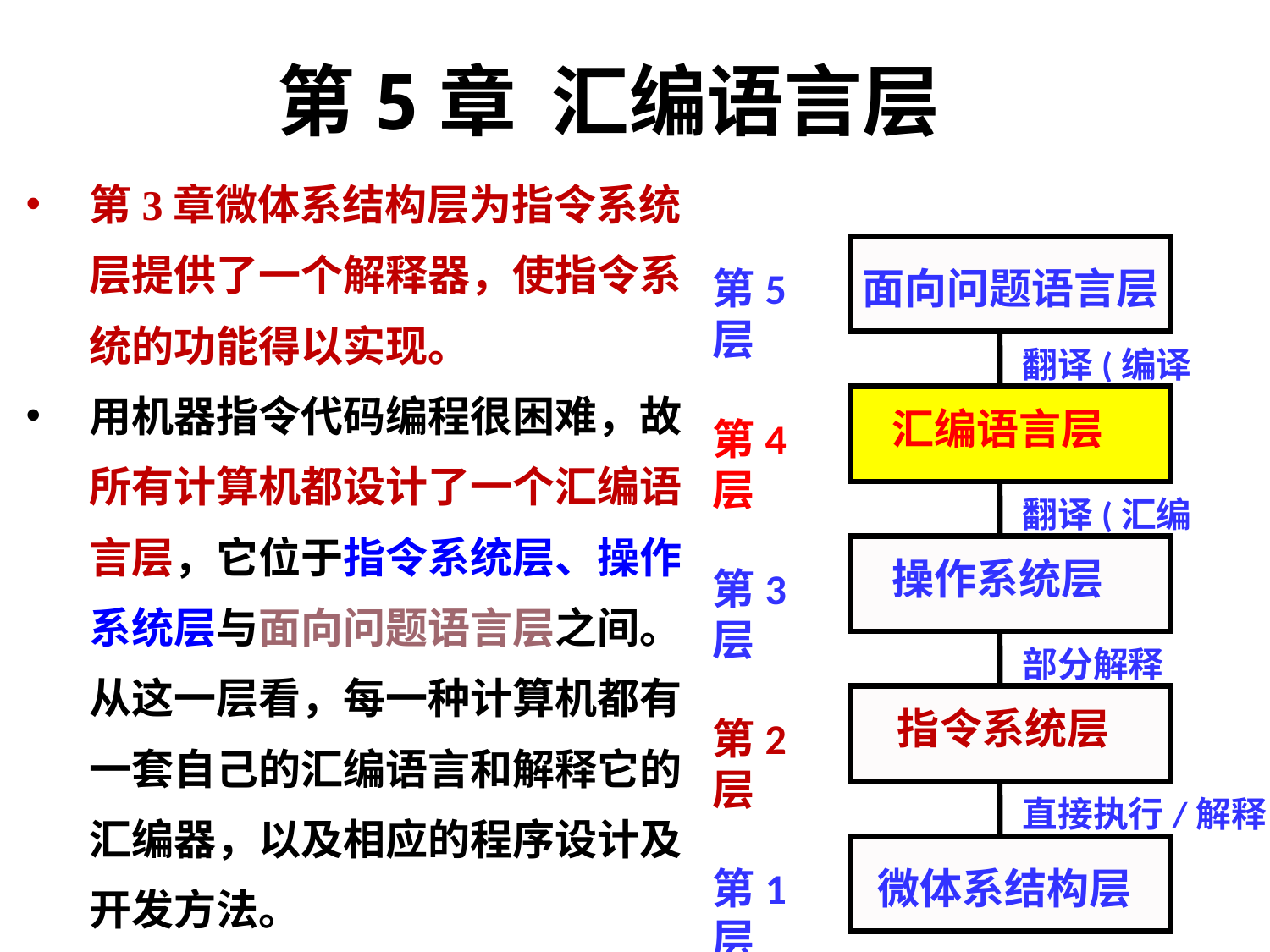

第5章  汇编语言层
第3章微体系结构层为指令系统层提供了一个解释器，使指令系统的功能得以实现。
用机器指令代码编程很困难，故所有计算机都设计了一个汇编语言层，它位于指令系统层、操作系统层与面向问题语言层之间。从这一层看，每一种计算机都有一套自己的汇编语言和解释它的汇编器，以及相应的程序设计及开发方法。

第5层
面向问题语言层

翻译(编译器)

汇编语言层
第4层

翻译(汇编器)

操作系统层
第3层

部分解释

指令系统层
第2层

直接执行/解释

第1层
微体系结构层